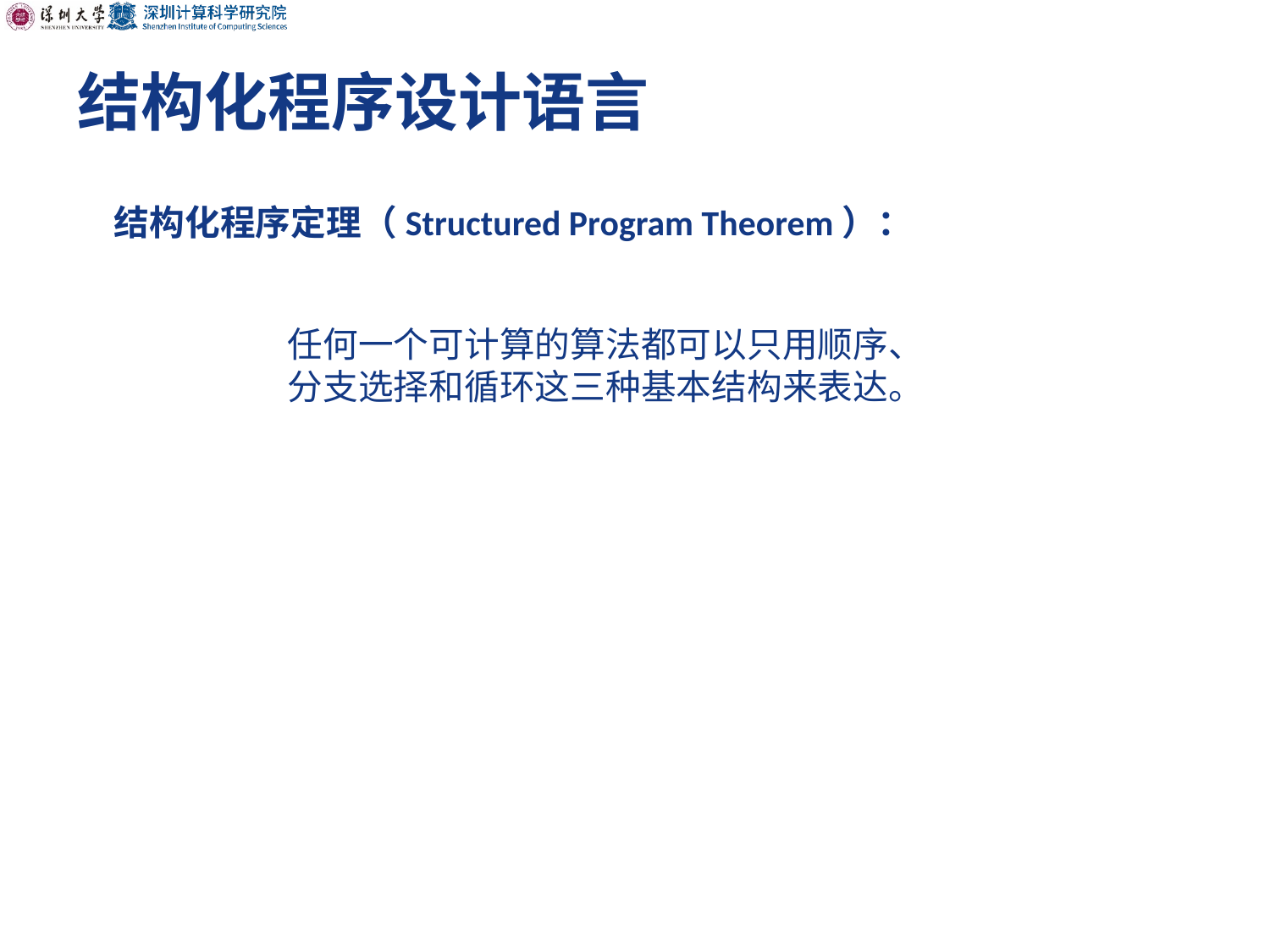

# 结构化程序设计语言
 结构化程序定理（Structured Program Theorem）：
任何一个可计算的算法都可以只用顺序、分支选择和循环这三种基本结构来表达。